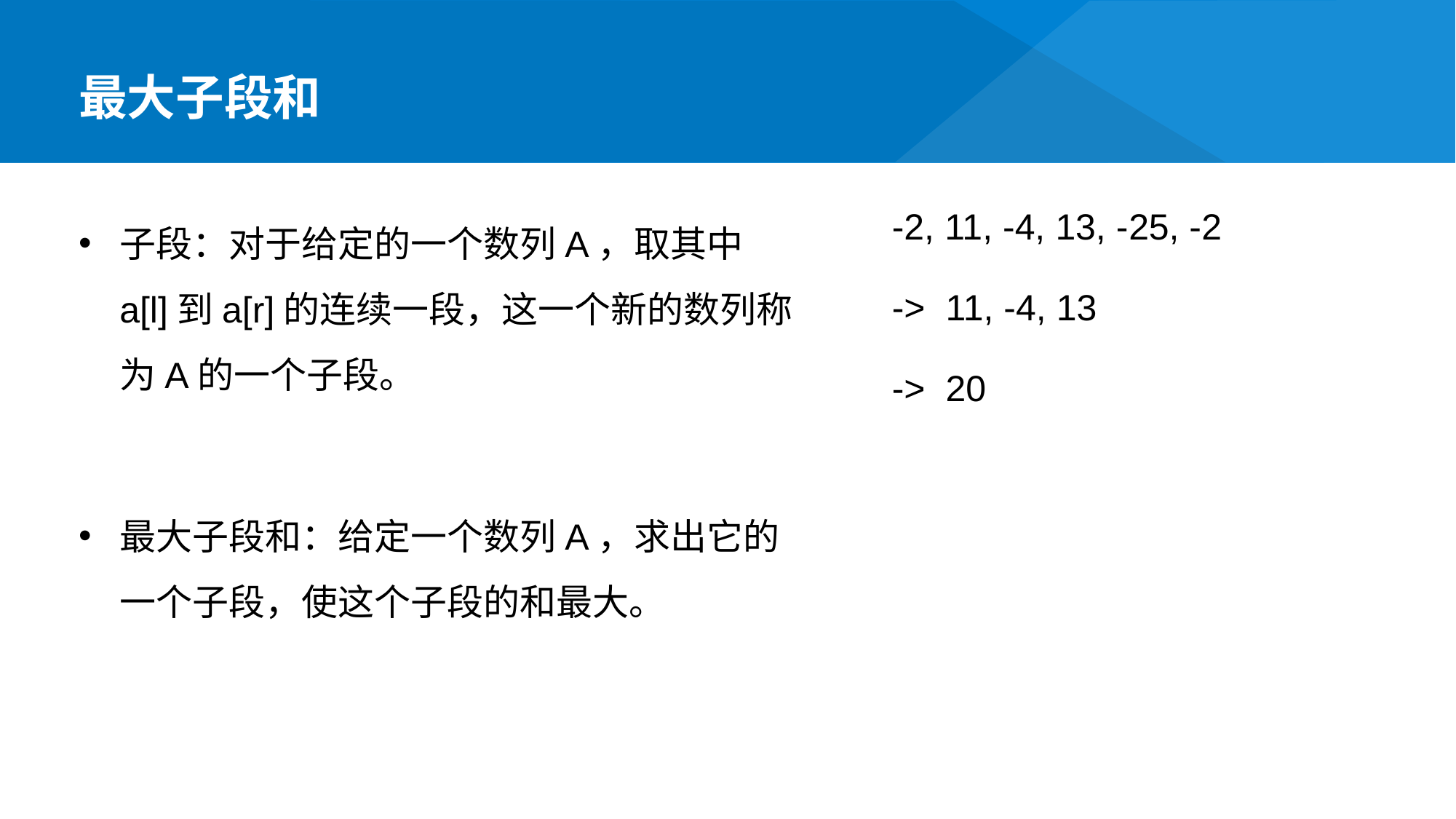

最大子段和
-2, 11, -4, 13, -25, -2
->  11, -4, 13
->  20
子段：对于给定的一个数列A，取其中a[l]到a[r]的连续一段，这一个新的数列称为A的一个子段。

最大子段和：给定一个数列A，求出它的一个子段，使这个子段的和最大。